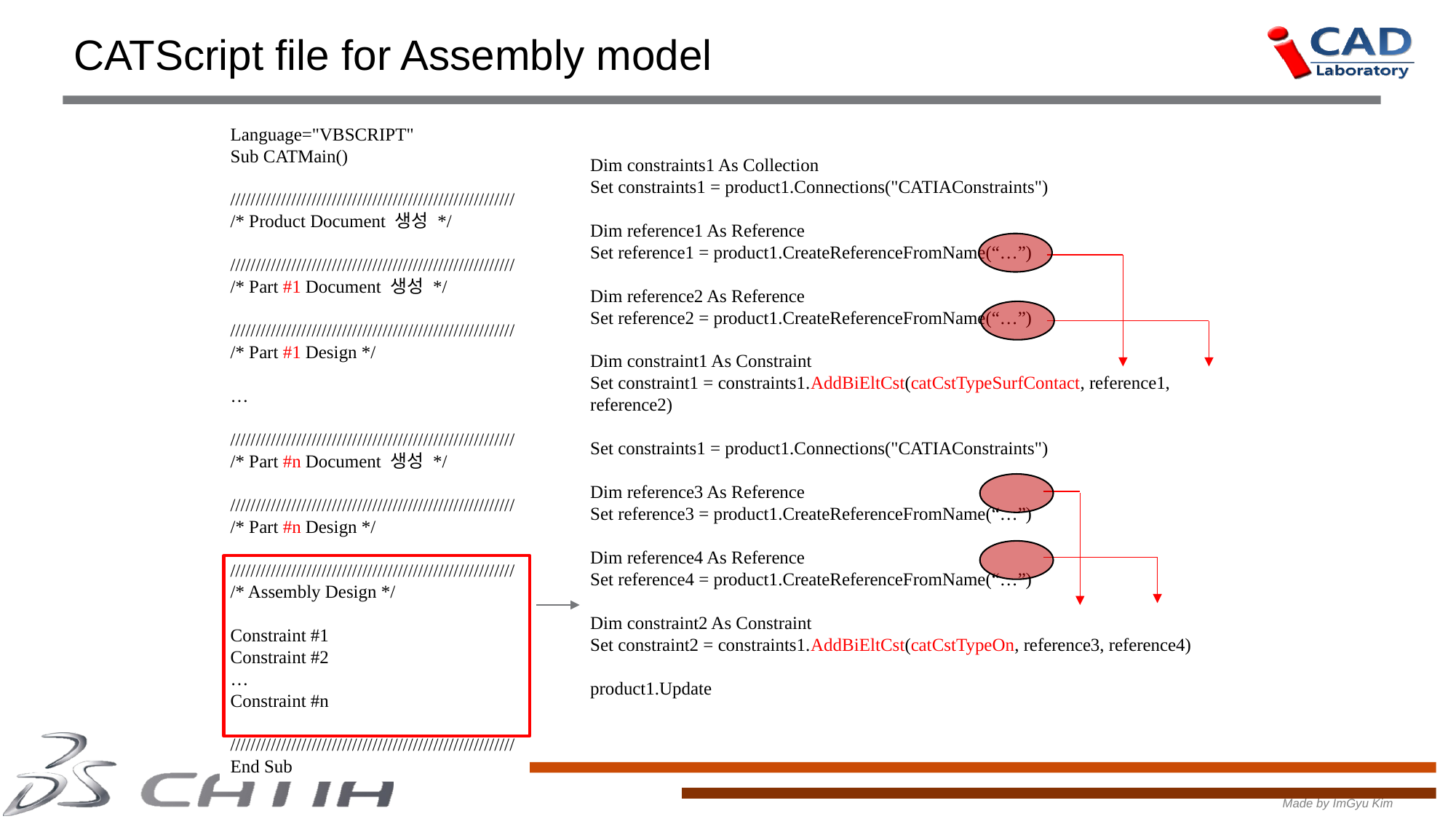

# CATScript file for Assembly model
Language="VBSCRIPT"
Sub CATMain()

////////////////////////////////////////////////////////
/* Product Document 생성 */

////////////////////////////////////////////////////////
/* Part #1 Document 생성 */

////////////////////////////////////////////////////////
/* Part #1 Design */

…

////////////////////////////////////////////////////////
/* Part #n Document 생성 */

////////////////////////////////////////////////////////
/* Part #n Design */

////////////////////////////////////////////////////////
/* Assembly Design */

Constraint #1
Constraint #2
…
Constraint #n

////////////////////////////////////////////////////////
End Sub

Dim constraints1 As Collection
Set constraints1 = product1.Connections("CATIAConstraints")

Dim reference1 As Reference
Set reference1 = product1.CreateReferenceFromName(“…”)

Dim reference2 As Reference
Set reference2 = product1.CreateReferenceFromName(“…”)

Dim constraint1 As Constraint
Set constraint1 = constraints1.AddBiEltCst(catCstTypeSurfContact, reference1, reference2)

Set constraints1 = product1.Connections("CATIAConstraints")

Dim reference3 As Reference
Set reference3 = product1.CreateReferenceFromName(“…”)

Dim reference4 As Reference
Set reference4 = product1.CreateReferenceFromName(“…”)

Dim constraint2 As Constraint
Set constraint2 = constraints1.AddBiEltCst(catCstTypeOn, reference3, reference4)

product1.Update